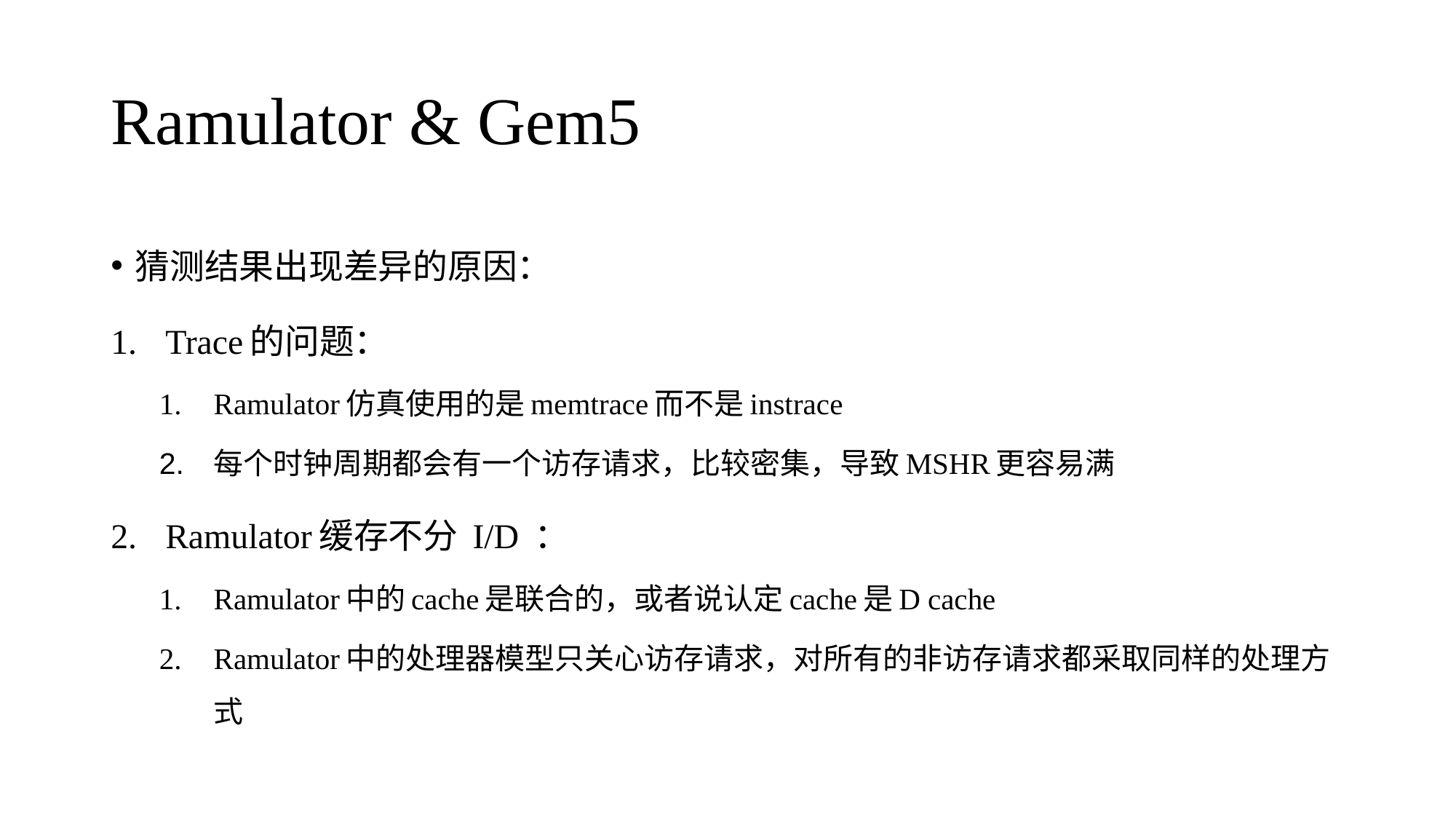

# Ramulator & Gem5
猜测结果出现差异的原因：
Trace的问题：
Ramulator仿真使用的是memtrace而不是instrace
每个时钟周期都会有一个访存请求，比较密集，导致MSHR更容易满
Ramulator缓存不分 I/D ：
Ramulator中的cache是联合的，或者说认定cache是D cache
Ramulator中的处理器模型只关心访存请求，对所有的非访存请求都采取同样的处理方式